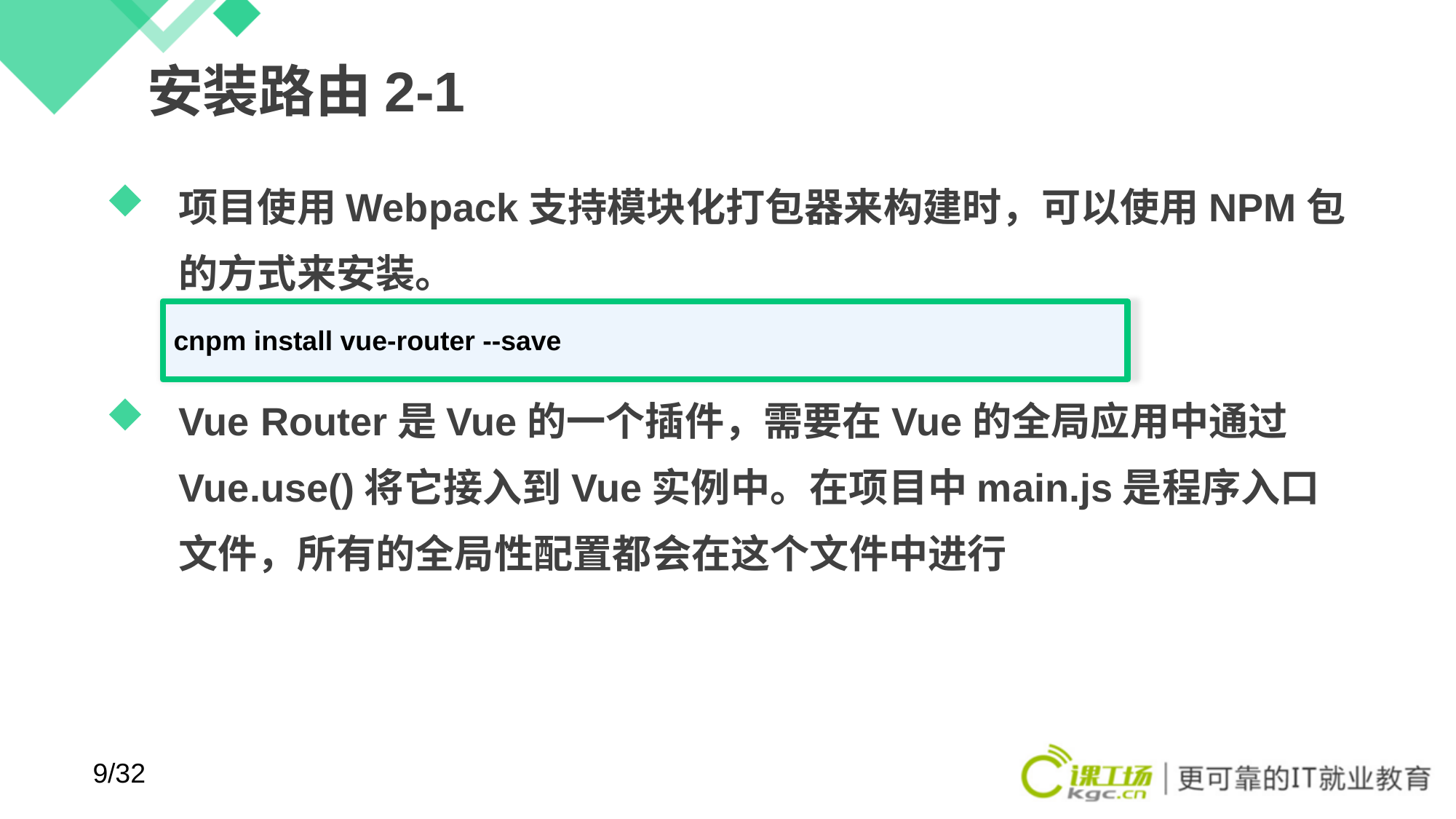

# 安装路由2-1
项目使用Webpack支持模块化打包器来构建时，可以使用NPM包的方式来安装。

Vue Router是Vue的一个插件，需要在Vue的全局应用中通过Vue.use()将它接入到Vue实例中。在项目中main.js是程序入口文件，所有的全局性配置都会在这个文件中进行

cnpm install vue-router --save